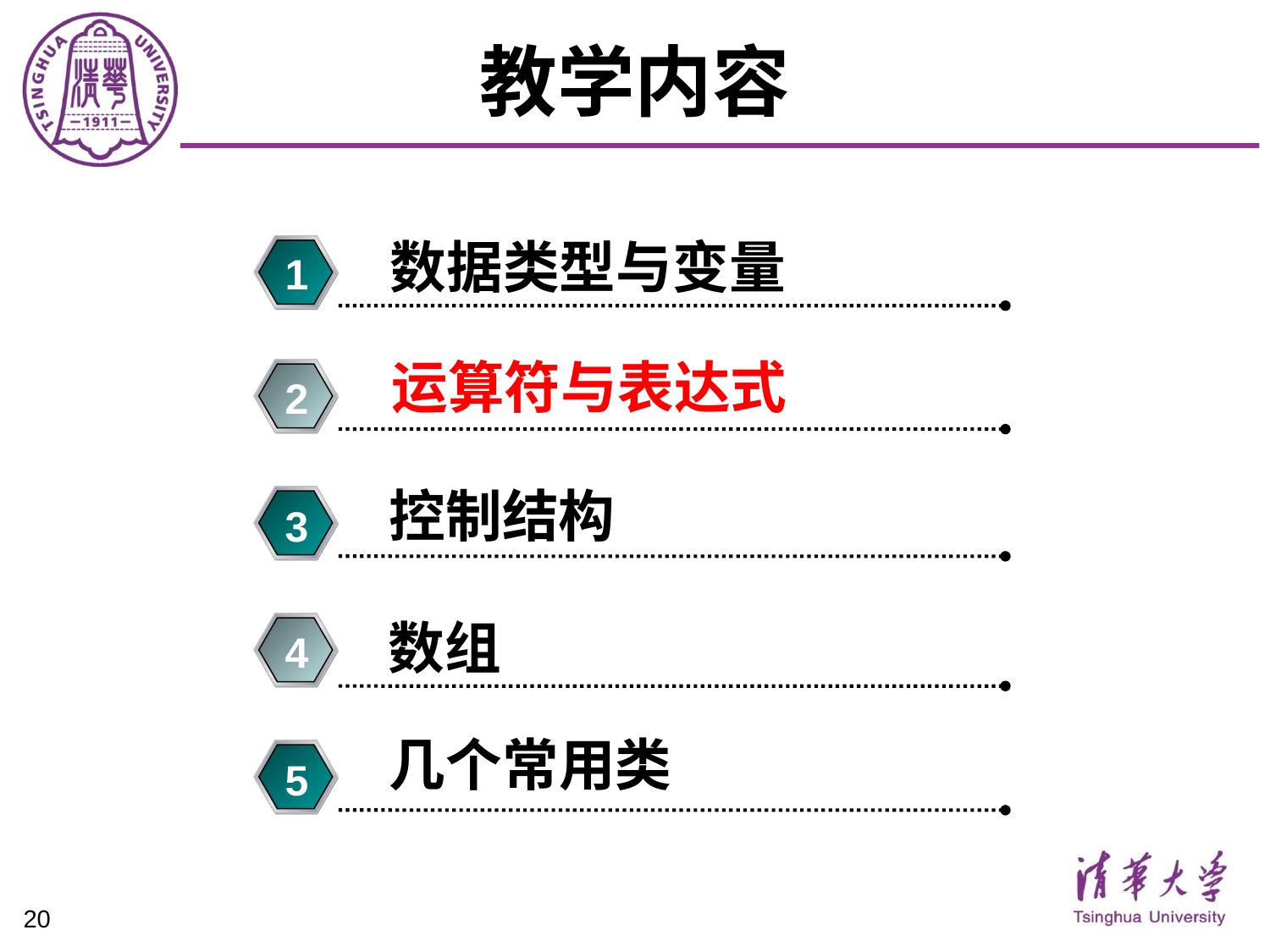

# 教学内容
数据类型与变量

1

运算符与表达式

2

控制结构

3

数组

4

几个常用类

5

20